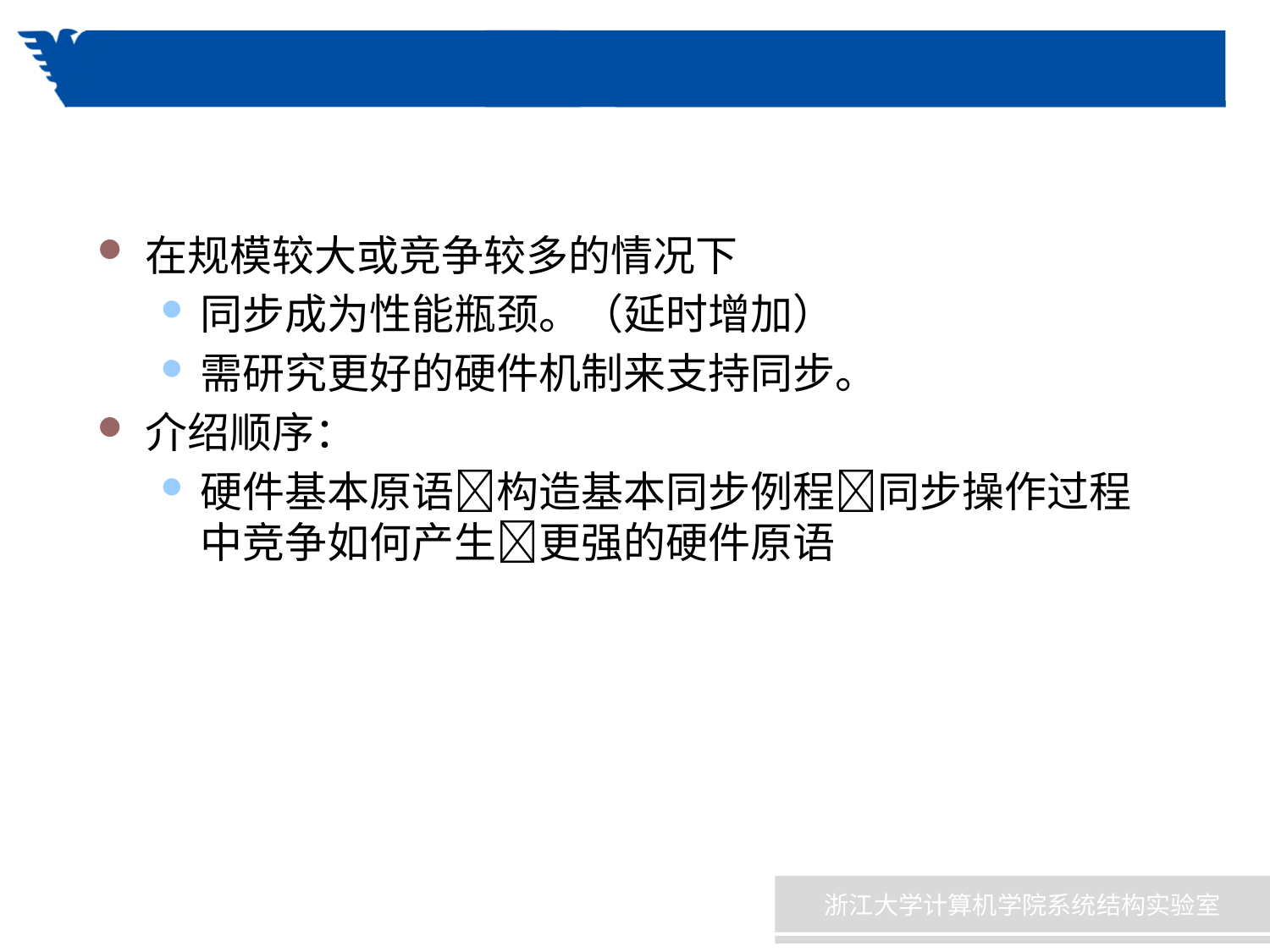

#
在规模较大或竞争较多的情况下
同步成为性能瓶颈。（延时增加）
需研究更好的硬件机制来支持同步。
介绍顺序：
硬件基本原语→构造基本同步例程→同步操作过程中竞争如何产生→更强的硬件原语